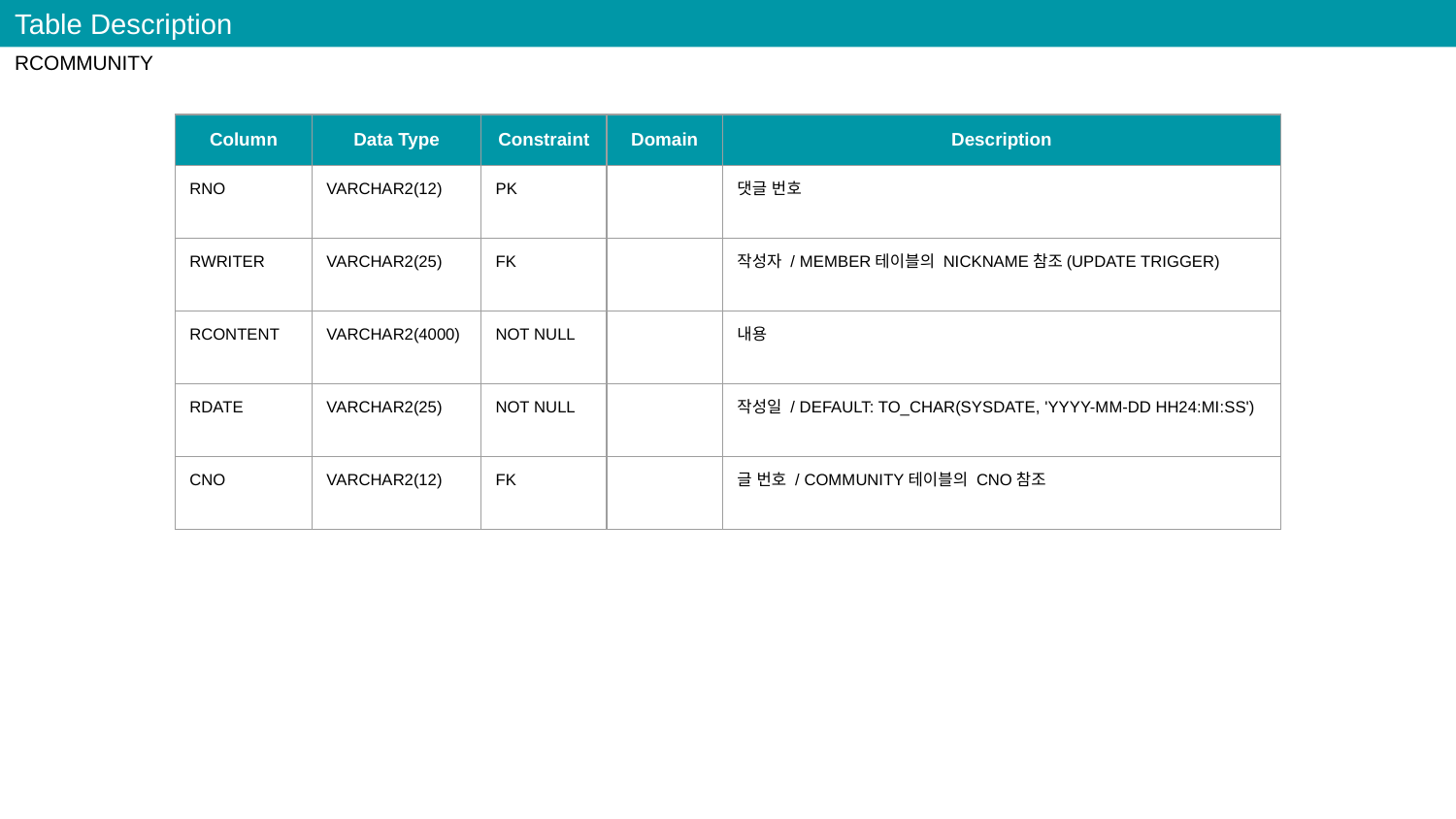

Table Description
RCOMMUNITY
| Column | Data Type | Constraint | Domain | Description |
| --- | --- | --- | --- | --- |
| RNO | VARCHAR2(12) | PK |  | 댓글 번호 |
| RWRITER | VARCHAR2(25) | FK |  | 작성자 / MEMBER테이블의 NICKNAME참조(UPDATE TRIGGER) |
| RCONTENT | VARCHAR2(4000) | NOT NULL |  | 내용 |
| RDATE | VARCHAR2(25) | NOT NULL |  | 작성일 / DEFAULT: TO\_CHAR(SYSDATE, 'YYYY-MM-DD HH24:MI:SS') |
| CNO | VARCHAR2(12) | FK |  | 글 번호 / COMMUNITY테이블의 CNO참조 |